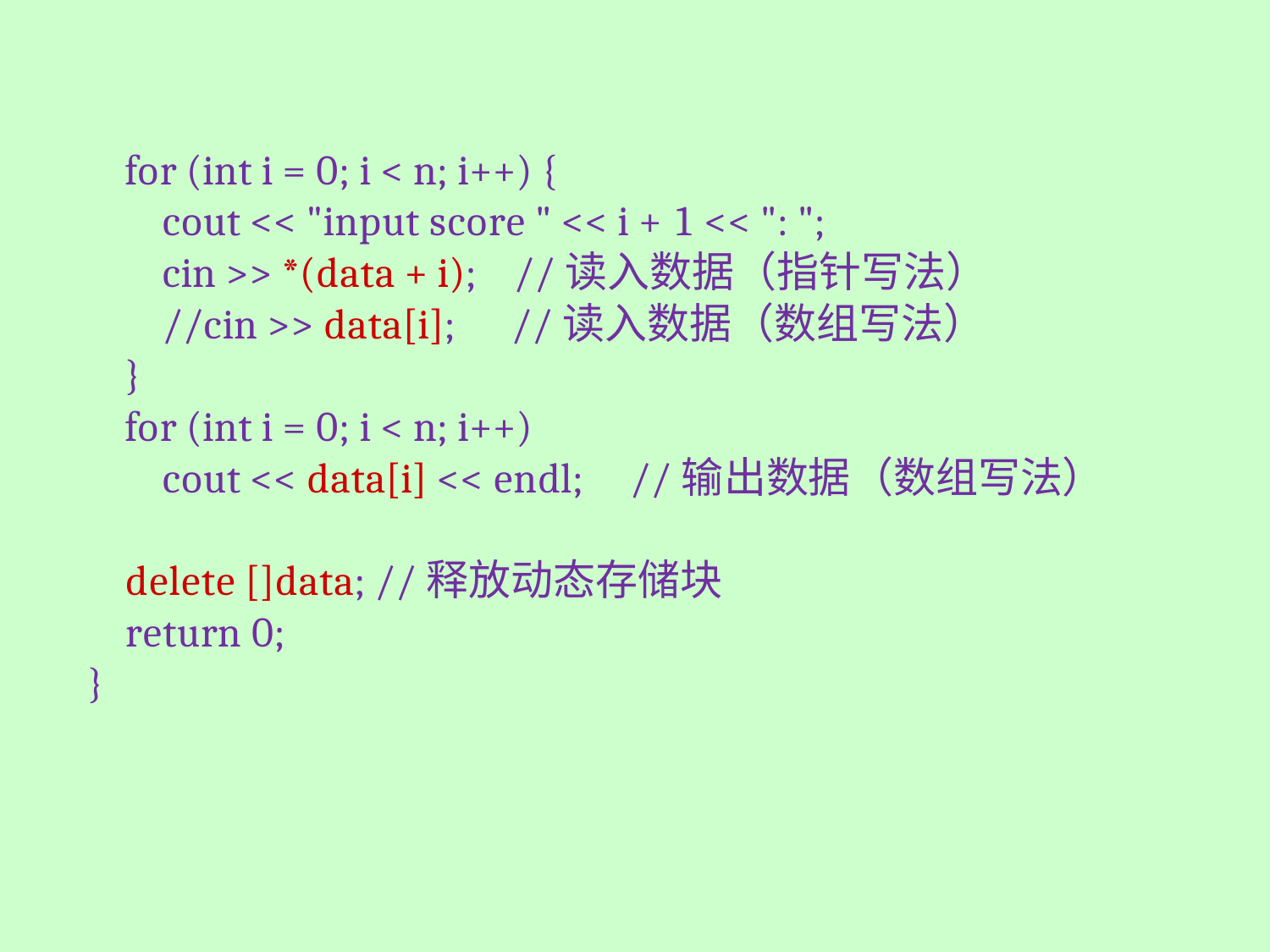

for (int i = 0; i < n; i++) {
        cout << "input score " << i + 1 << ": ";
        cin >> *(data + i);    //读入数据（指针写法）
        //cin >> data[i];      //读入数据（数组写法）
    }
    for (int i = 0; i < n; i++)
        cout << data[i] << endl;     //输出数据（数组写法）

    delete []data; //释放动态存储块
    return 0;
}